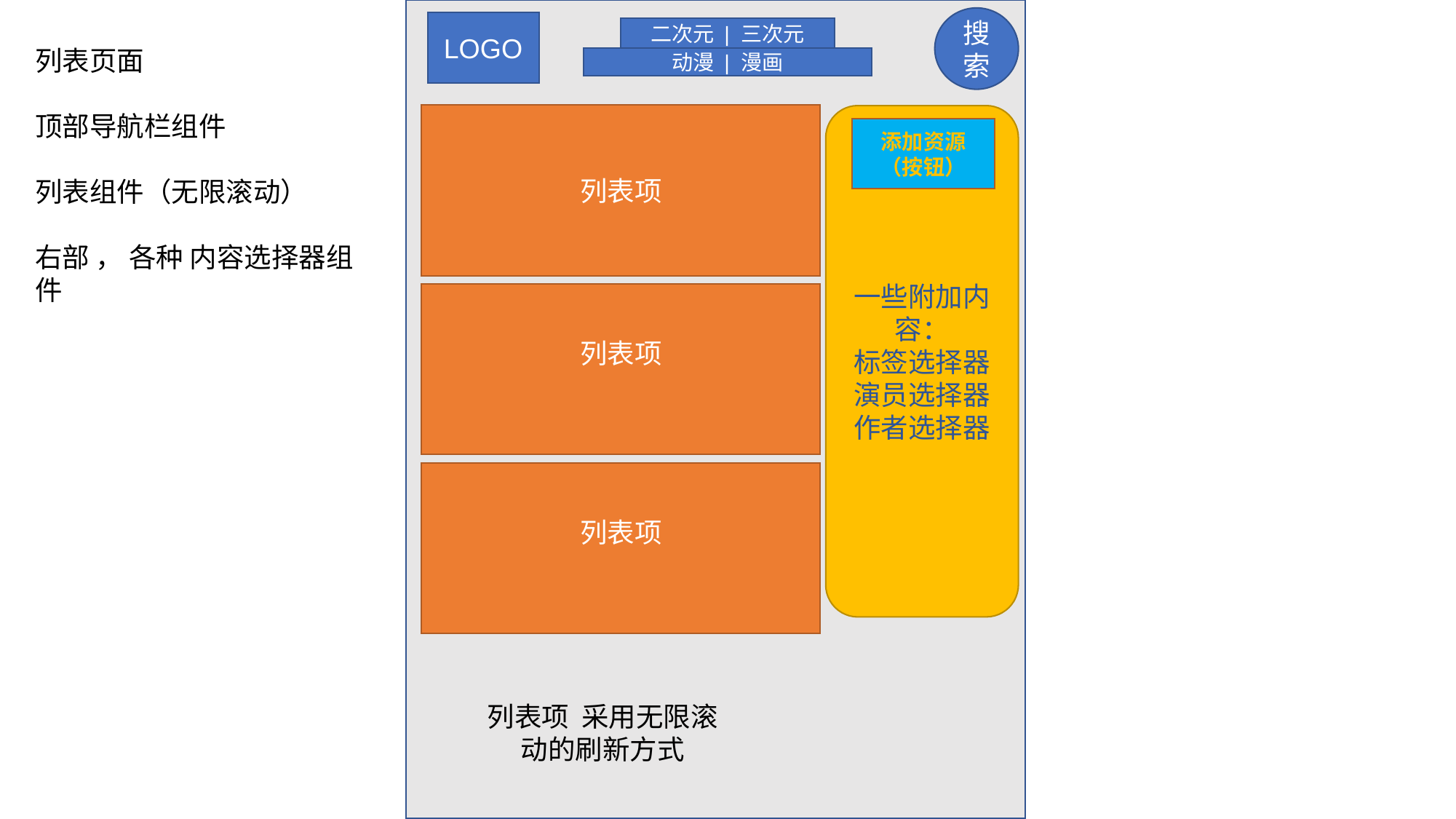

。
搜索
LOGO
二次元 | 三次元
列表页面

顶部导航栏组件

列表组件（无限滚动）

右部 ， 各种 内容选择器组件
动漫 | 漫画
列表项
一些附加内容：
标签选择器
演员选择器
作者选择器
添加资源（按钮）
列表项

列表项

列表项  采用无限滚动的刷新方式